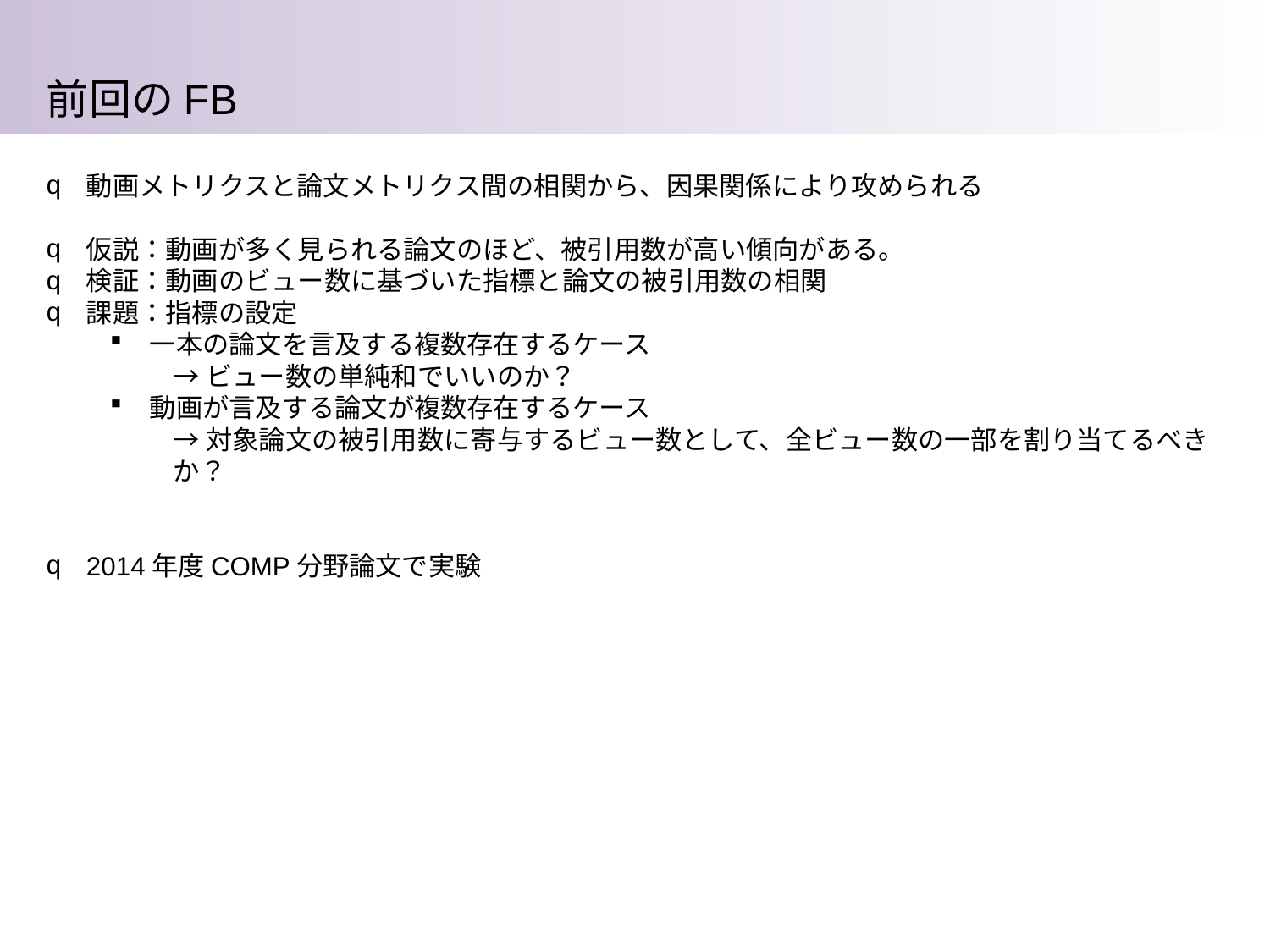

前回のFB
動画メトリクスと論文メトリクス間の相関から、因果関係により攻められる

仮説：動画が多く見られる論文のほど、被引用数が高い傾向がある。
検証：動画のビュー数に基づいた指標と論文の被引用数の相関
課題：指標の設定
一本の論文を言及する複数存在するケース
→ビュー数の単純和でいいのか？
動画が言及する論文が複数存在するケース
→対象論文の被引用数に寄与するビュー数として、全ビュー数の一部を割り当てるべきか？

2014年度COMP分野論文で実験